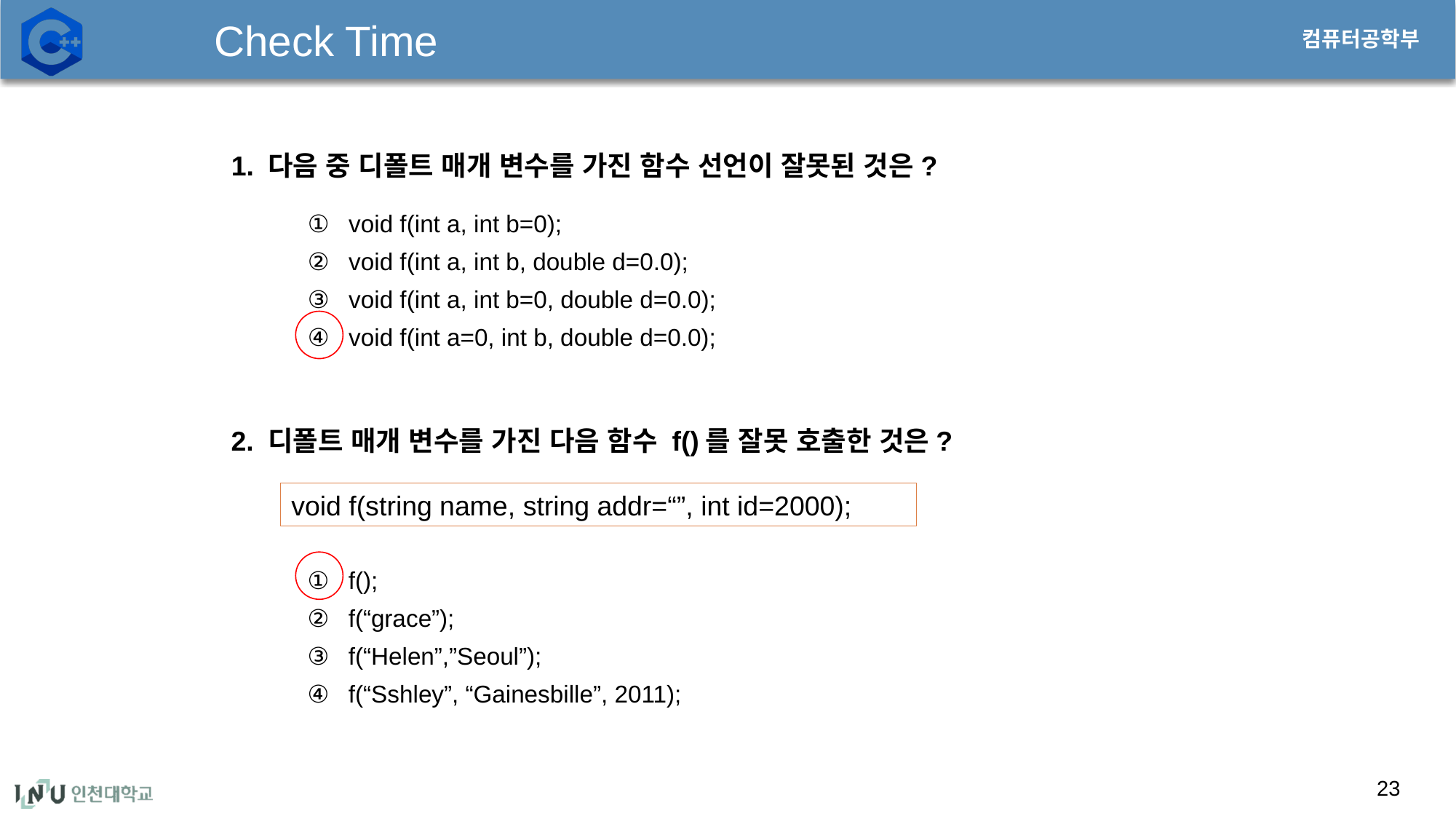

# Check Time
1. 다음 중 디폴트 매개 변수를 가진 함수 선언이 잘못된 것은?
void f(int a, int b=0);
void f(int a, int b, double d=0.0);
void f(int a, int b=0, double d=0.0);
void f(int a=0, int b, double d=0.0);

2. 디폴트 매개 변수를 가진 다음 함수 f()를 잘못 호출한 것은?

f();
f(“grace”);
f(“Helen”,”Seoul”);
f(“Sshley”, “Gainesbille”, 2011);

void f(string name, string addr=“”, int id=2000);